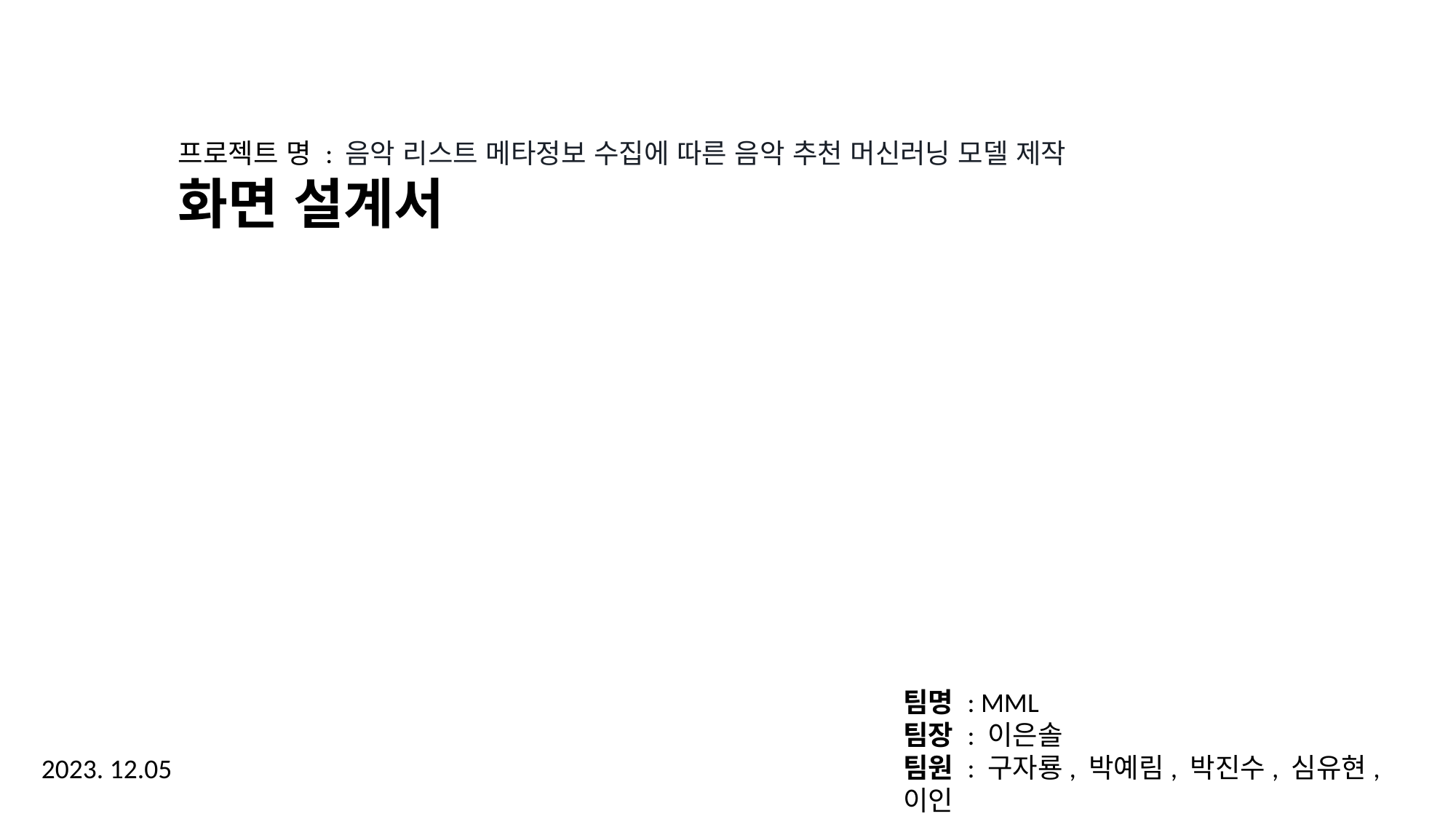

프로젝트 명 : 음악 리스트 메타정보 수집에 따른 음악 추천 머신러닝 모델 제작
화면 설계서
팀명 : MML
팀장 : 이은솔
팀원 : 구자룡, 박예림, 박진수, 심유현, 이인
2023. 12.05